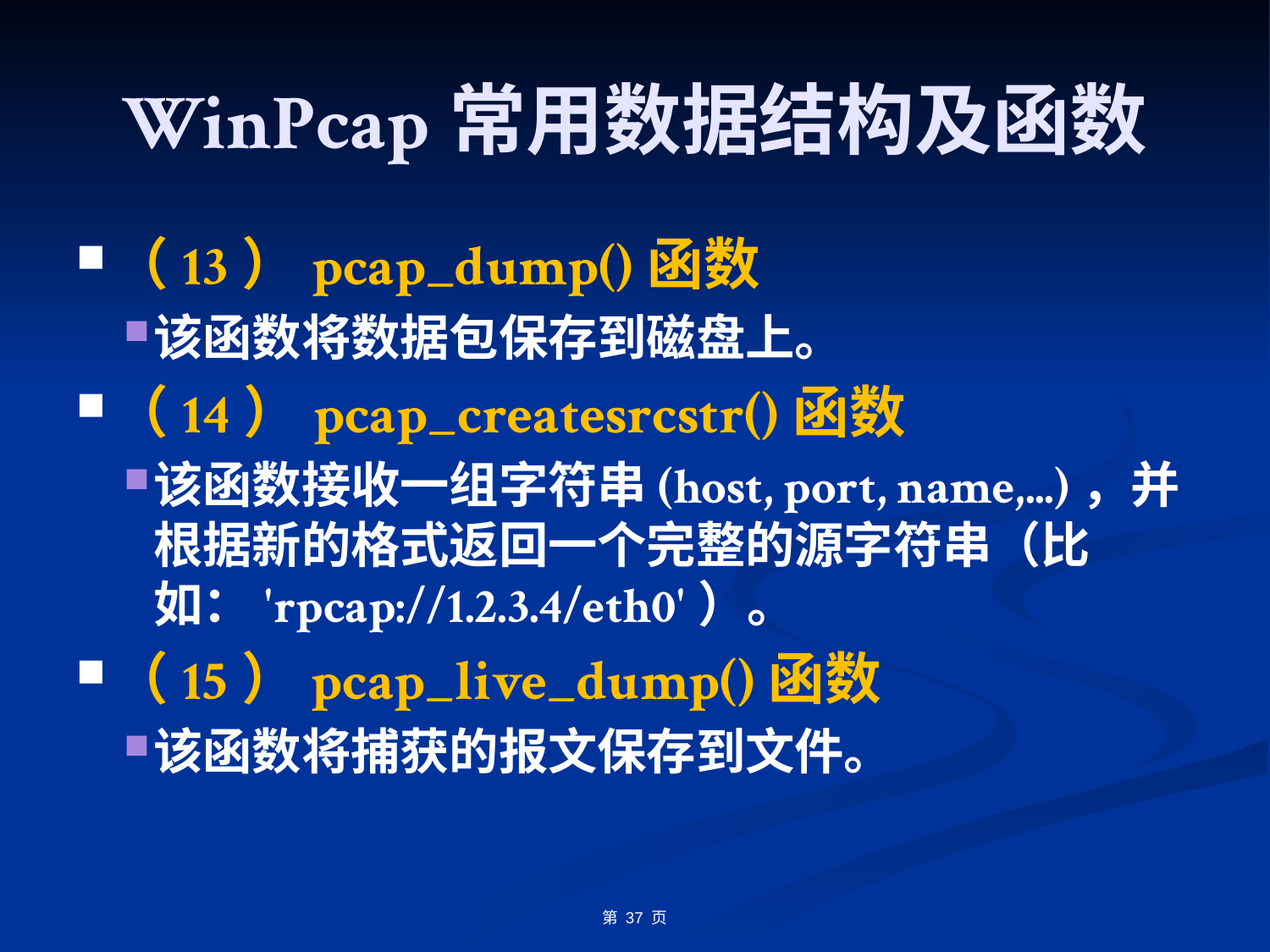

# WinPcap常用数据结构及函数
（13）pcap_dump()函数
该函数将数据包保存到磁盘上。
（14）pcap_createsrcstr()函数
该函数接收一组字符串(host, port, name,...)，并根据新的格式返回一个完整的源字符串（比如：'rpcap://1.2.3.4/eth0'）。
（15）pcap_live_dump()函数
该函数将捕获的报文保存到文件。
第 37 页